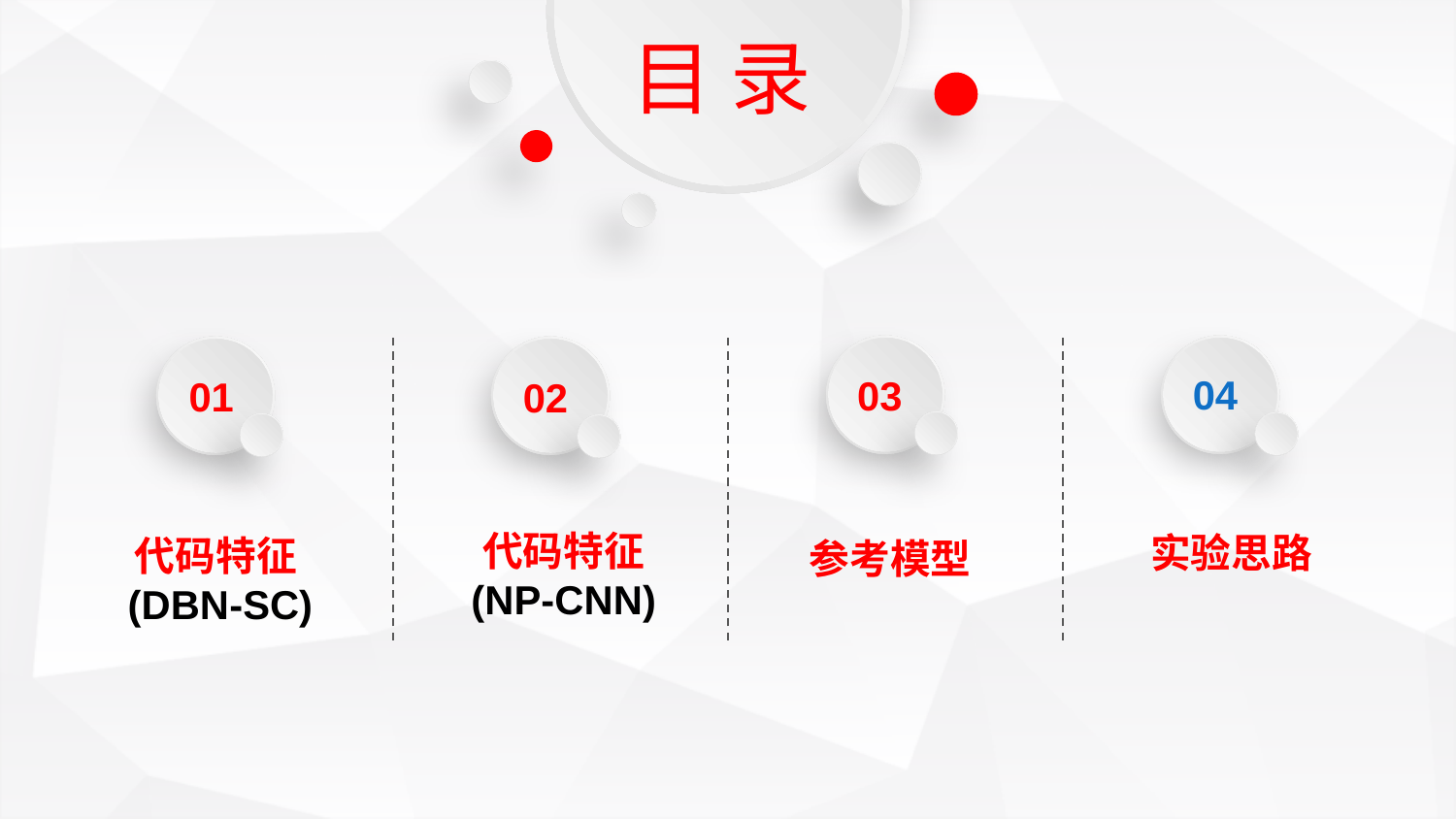

目 录

03

04

01

02

代码特征
(NP-CNN)
实验思路
代码特征(DBN-SC)
参考模型